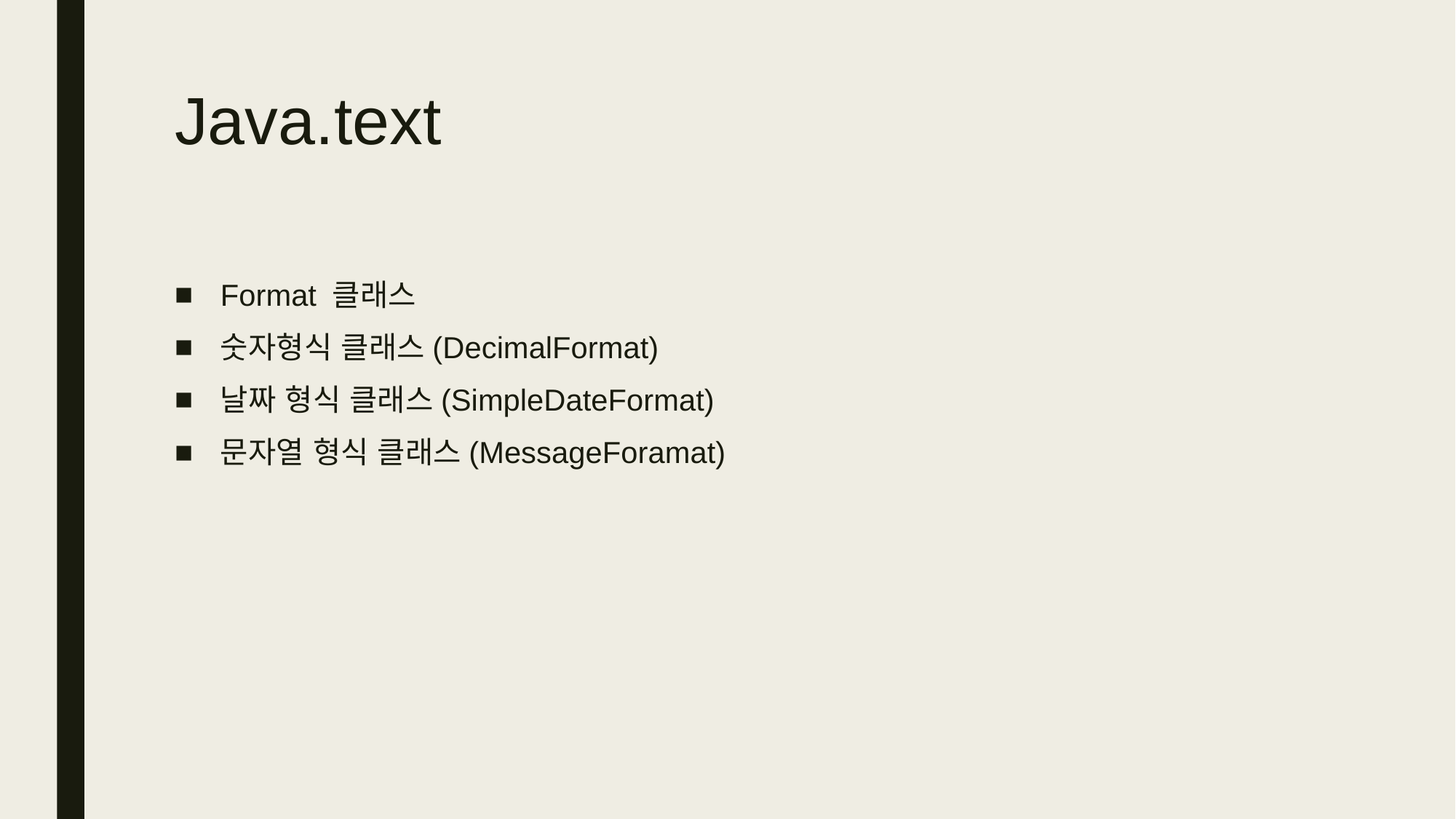

# Java.text
Format 클래스
숫자형식 클래스(DecimalFormat)
날짜 형식 클래스(SimpleDateFormat)
문자열 형식 클래스(MessageForamat)